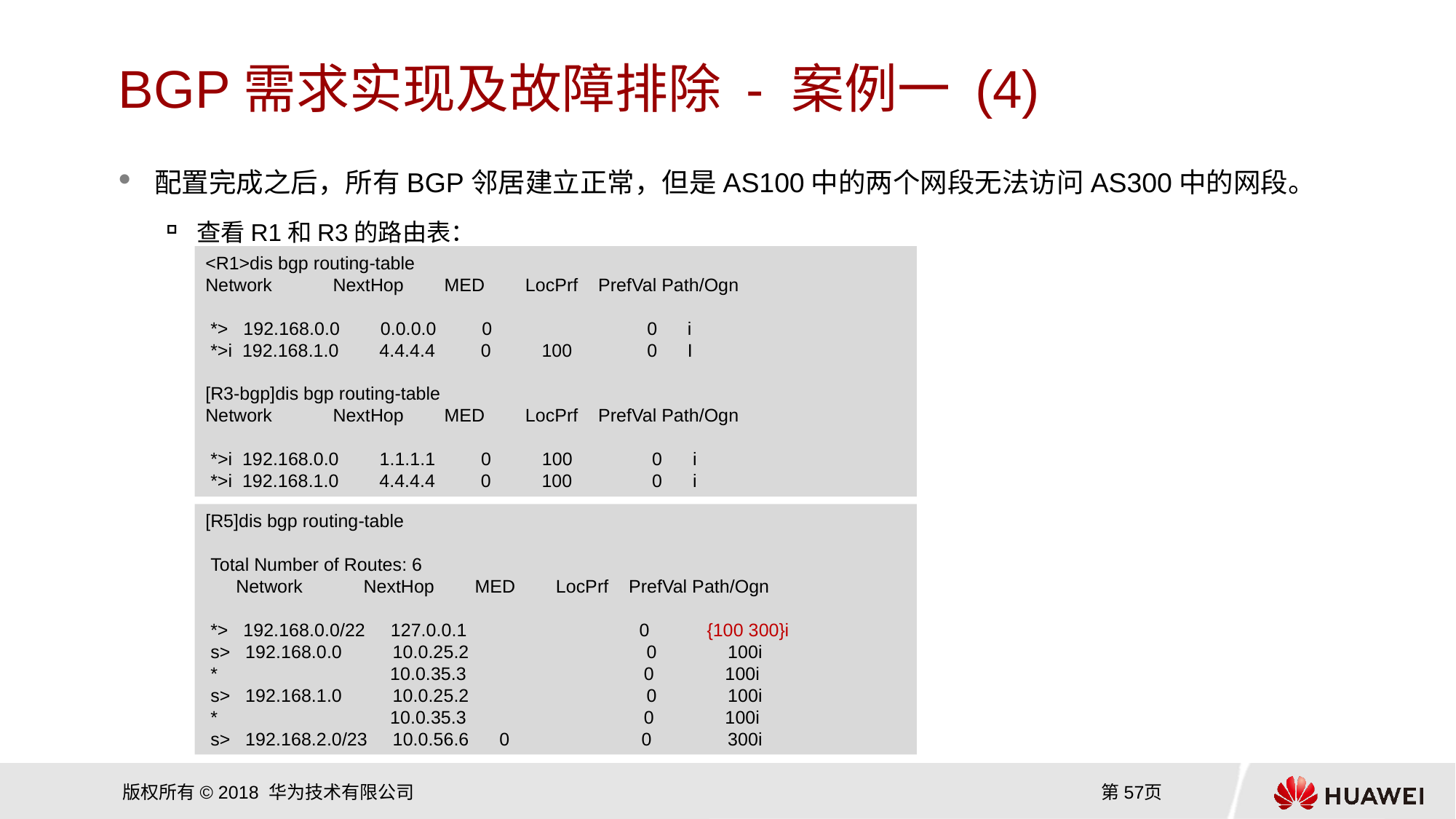

# BGP需求实现及故障排除 - 案例一 (4)
配置完成之后，所有BGP邻居建立正常，但是AS100中的两个网段无法访问AS300中的网段。
查看R1和R3的路由表：

<R1>dis bgp routing-table
Network            NextHop        MED        LocPrf    PrefVal Path/Ogn

 *>   192.168.0.0        0.0.0.0         0                    	 0      i
 *>i  192.168.1.0        4.4.4.4         0          100       	 0      I

[R3-bgp]dis bgp routing-table
Network            NextHop        MED        LocPrf    PrefVal Path/Ogn

 *>i  192.168.0.0        1.1.1.1         0          100      	  0      i
 *>i  192.168.1.0        4.4.4.4         0          100       	  0      i
[R5]dis bgp routing-table

 Total Number of Routes: 6
      Network            NextHop        MED        LocPrf    PrefVal Path/Ogn

 *>   192.168.0.0/22     127.0.0.1                                  0           {100 300}i
 s>   192.168.0.0          10.0.25.2                                   0              100i
 *                                  10.0.35.3                                   0              100i
 s>   192.168.1.0          10.0.25.2                                   0              100i
 *                                  10.0.35.3                                   0              100i
 s>   192.168.2.0/23     10.0.56.6      0                          0               300i